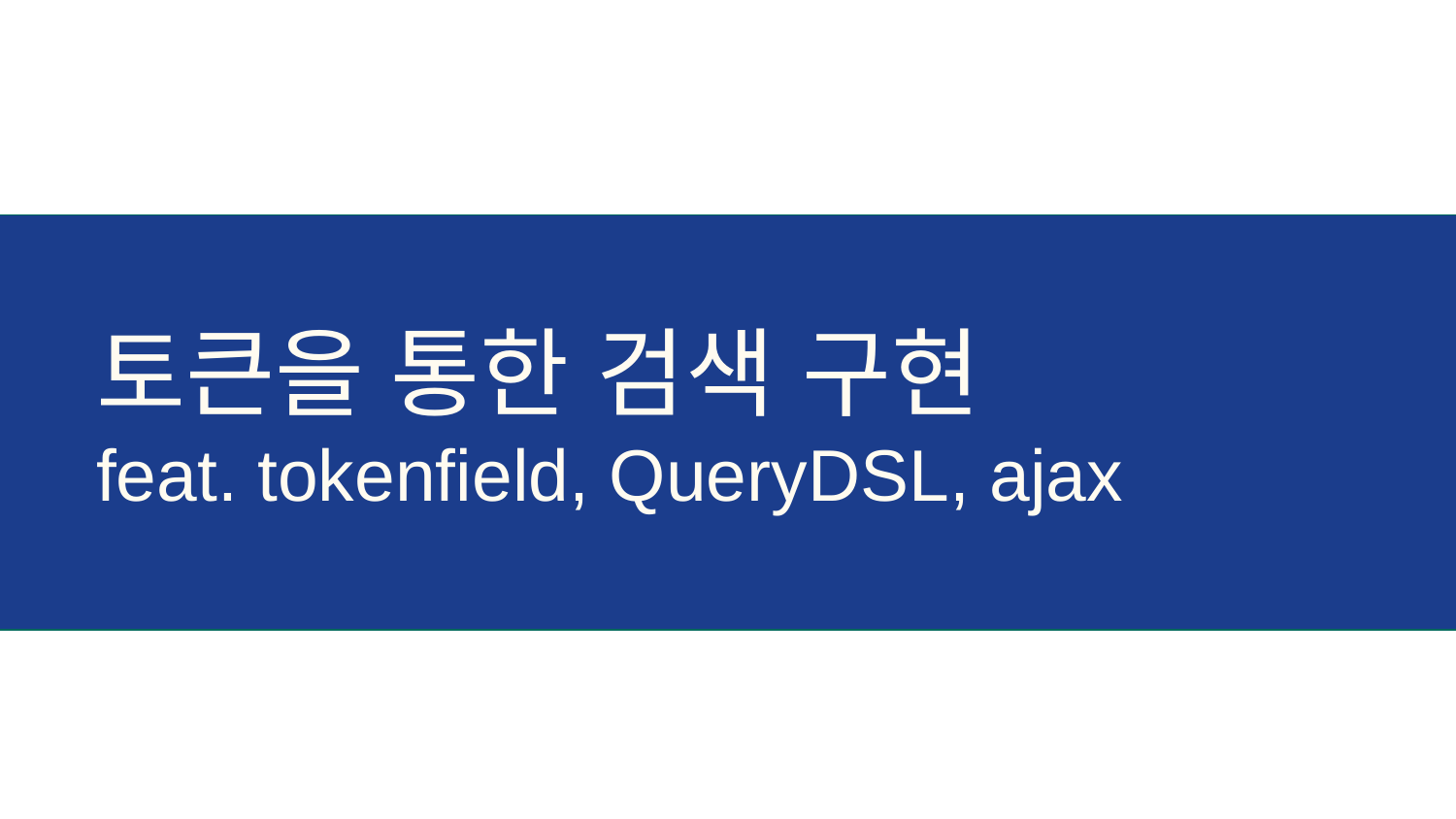

# 토큰을 통한 검색 구현
feat. tokenfield, QueryDSL, ajax